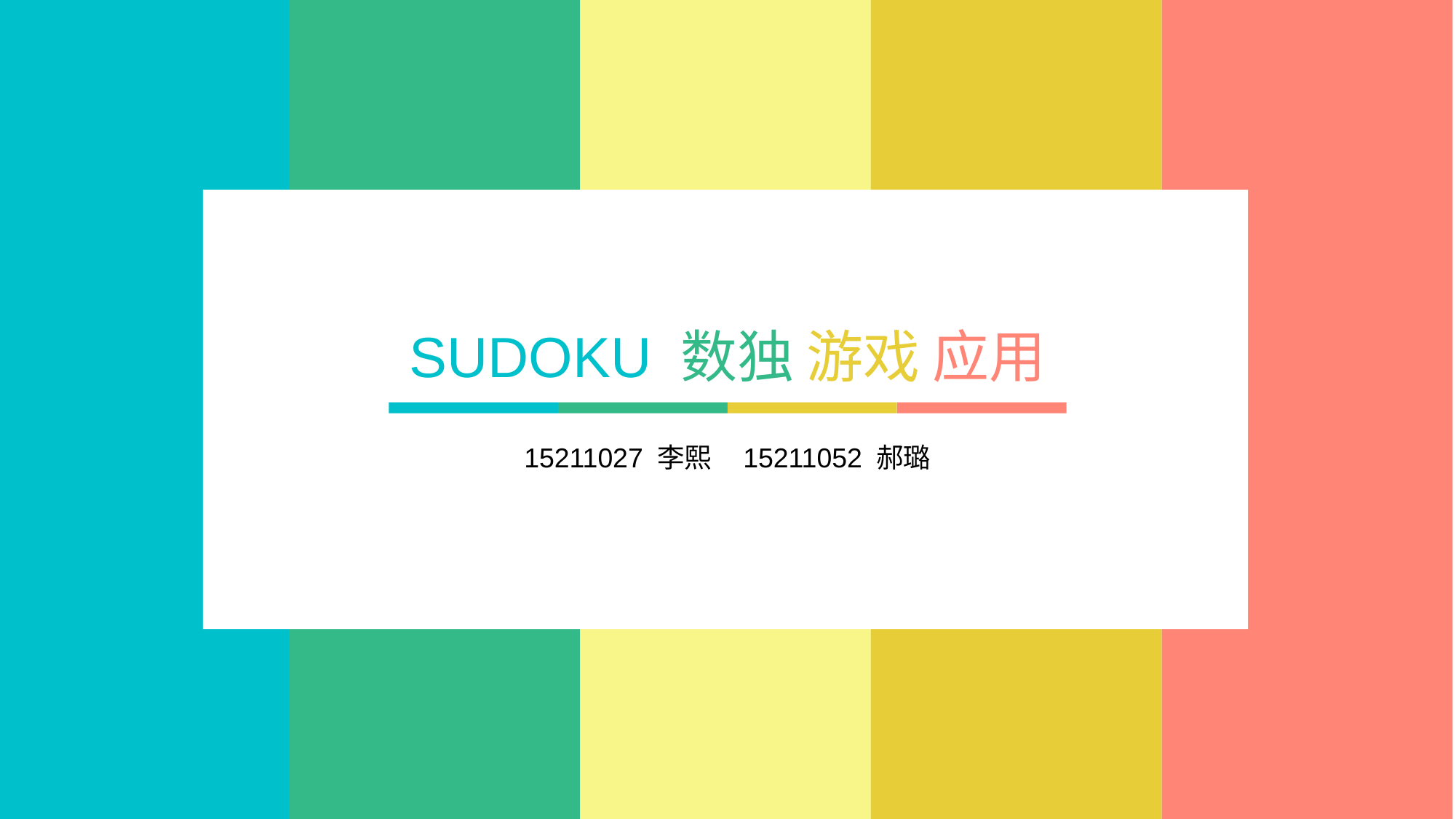

SUDOKU 数独 游戏 应用

15211027 李熙    15211052 郝璐